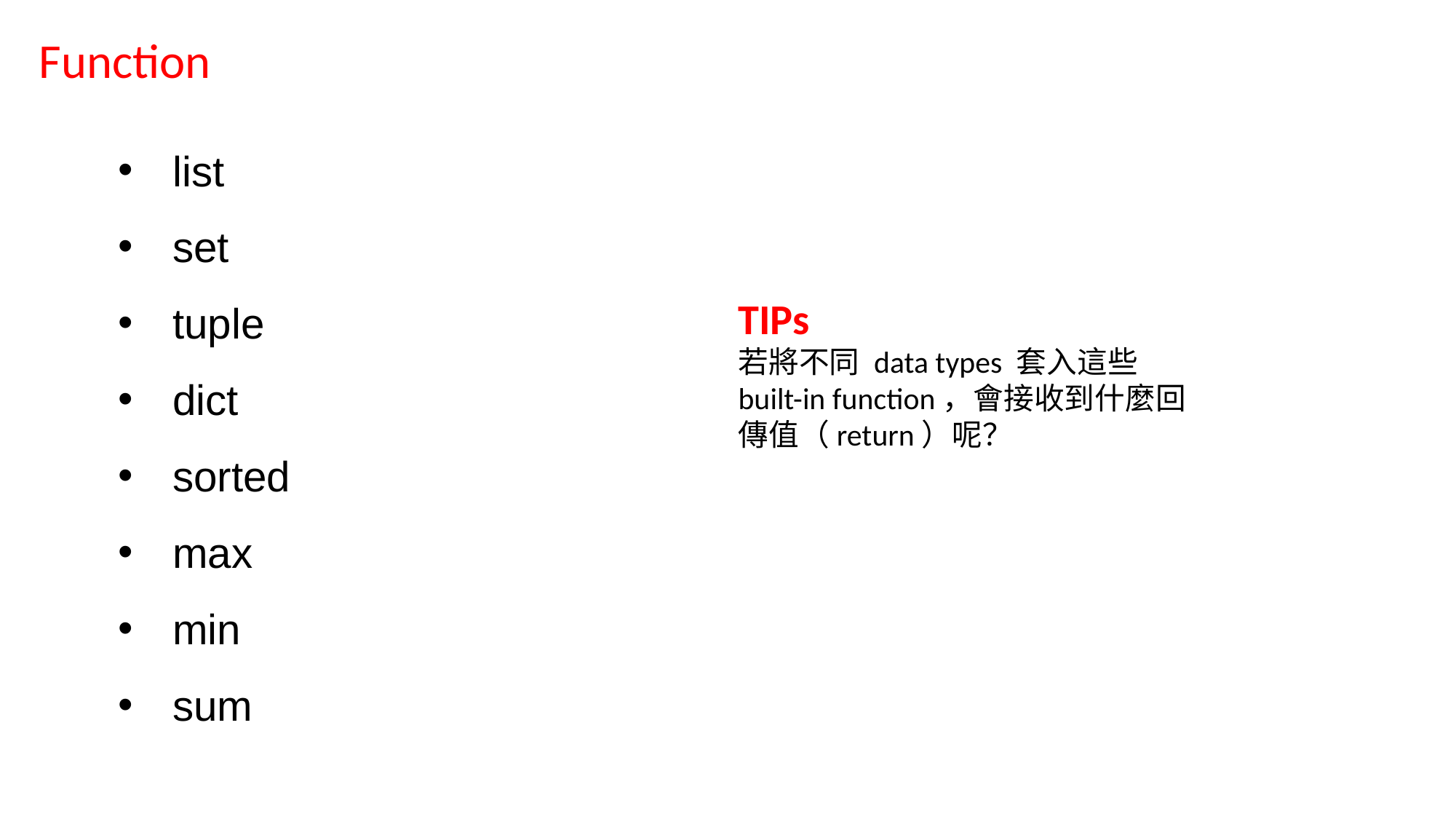

Function
list
set
tuple
dict
sorted
max
min
sum
TIPs
若將不同 data types 套入這些 built-in function，會接收到什麼回傳值（return）呢？